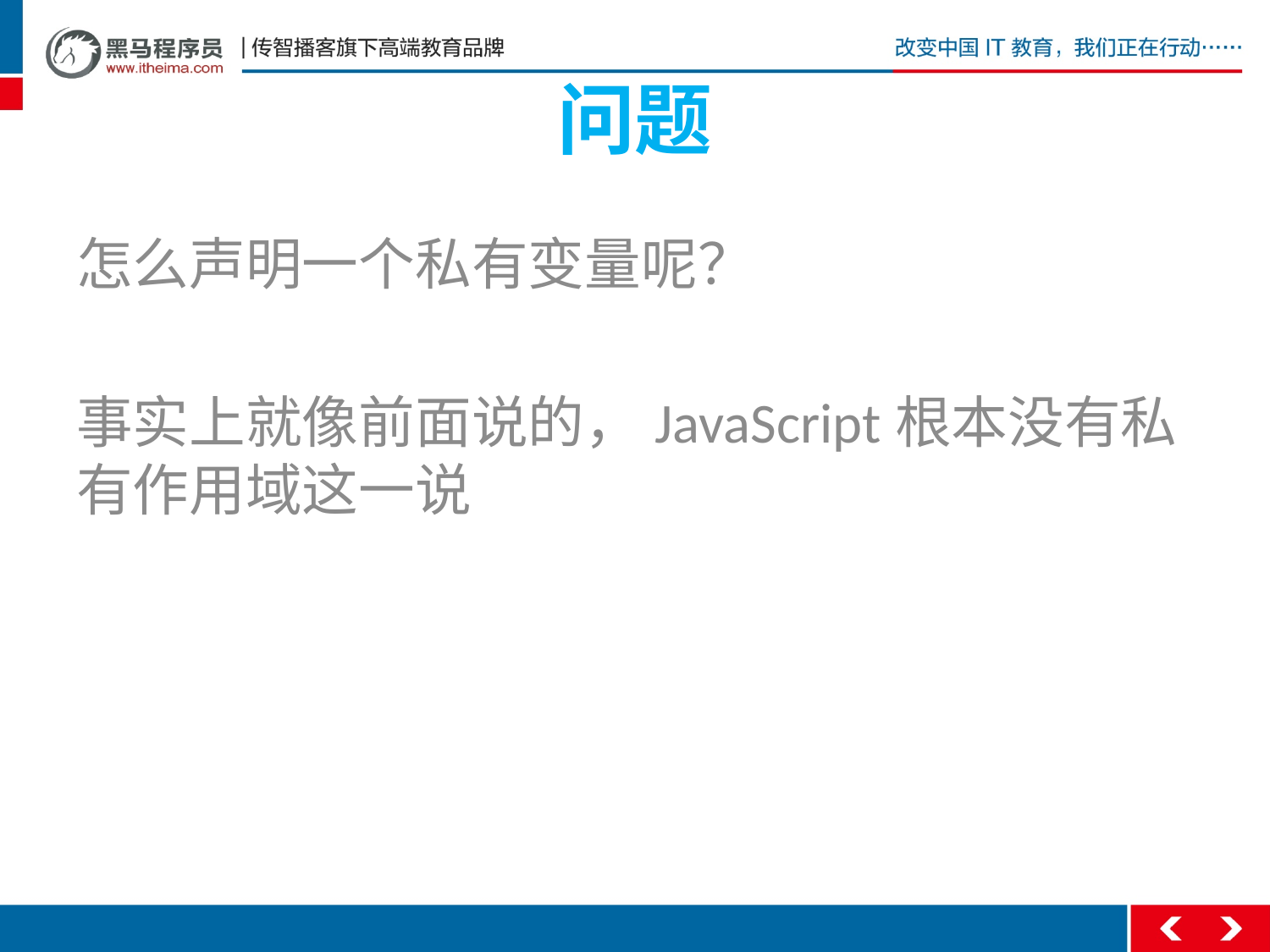

# 问题
怎么声明一个私有变量呢？

事实上就像前面说的，JavaScript根本没有私有作用域这一说